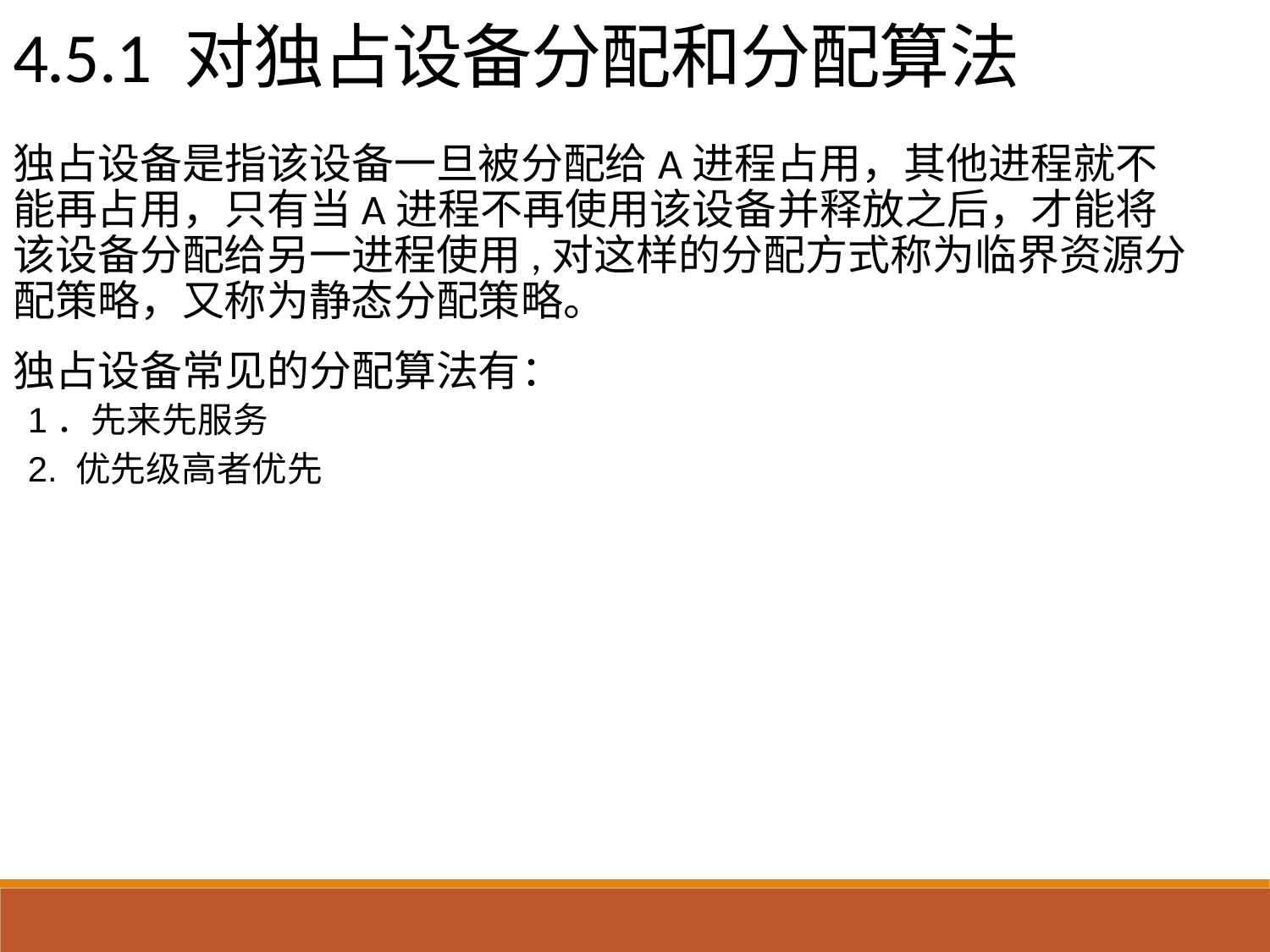

4.5.1 对独占设备分配和分配算法
独占设备是指该设备一旦被分配给A进程占用，其他进程就不能再占用，只有当A进程不再使用该设备并释放之后，才能将该设备分配给另一进程使用,对这样的分配方式称为临界资源分配策略，又称为静态分配策略。
独占设备常见的分配算法有：
1．先来先服务
2. 优先级高者优先